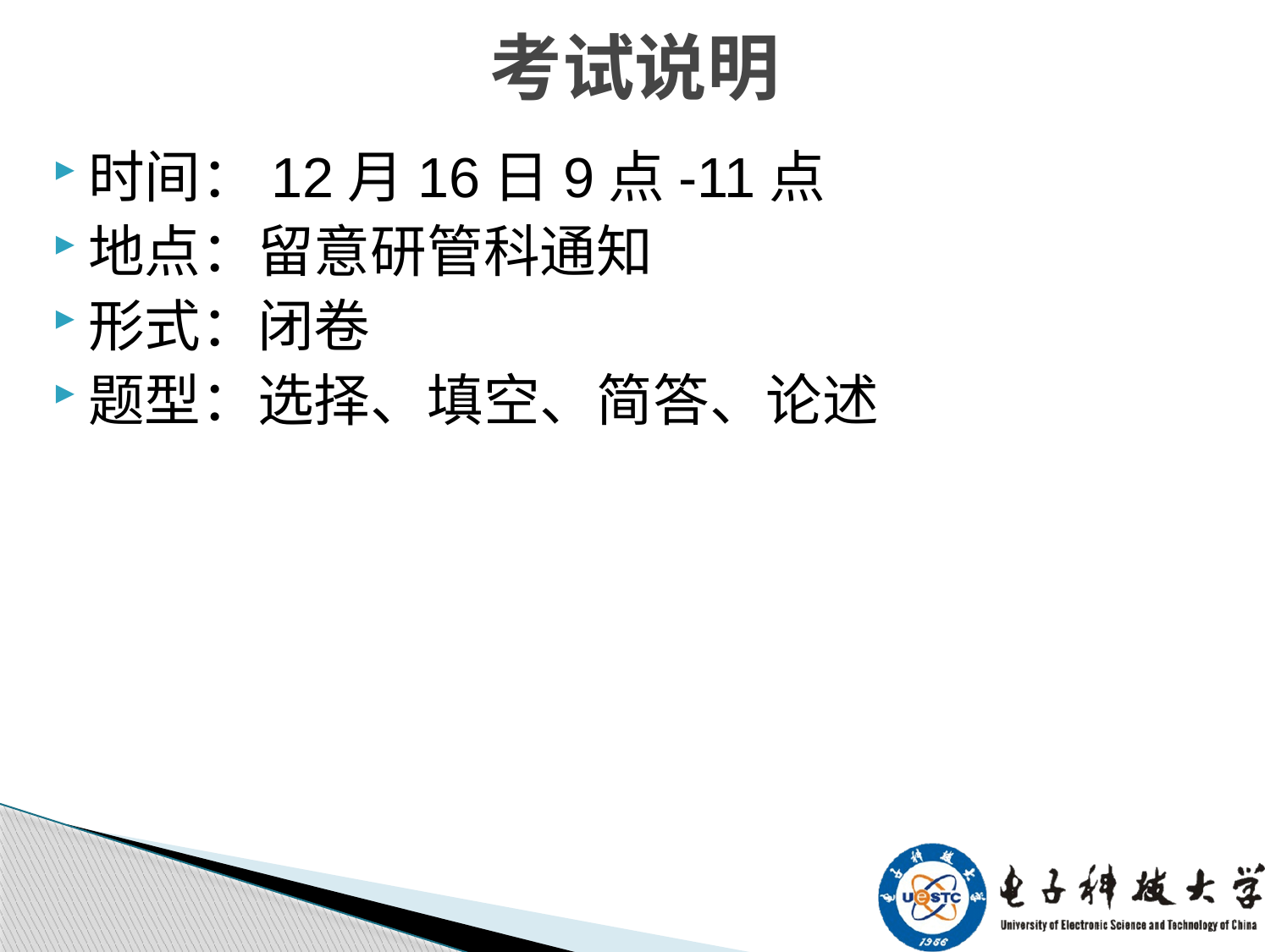

# 考试说明
时间：12月16日9点-11点
地点：留意研管科通知
形式：闭卷
题型：选择、填空、简答、论述